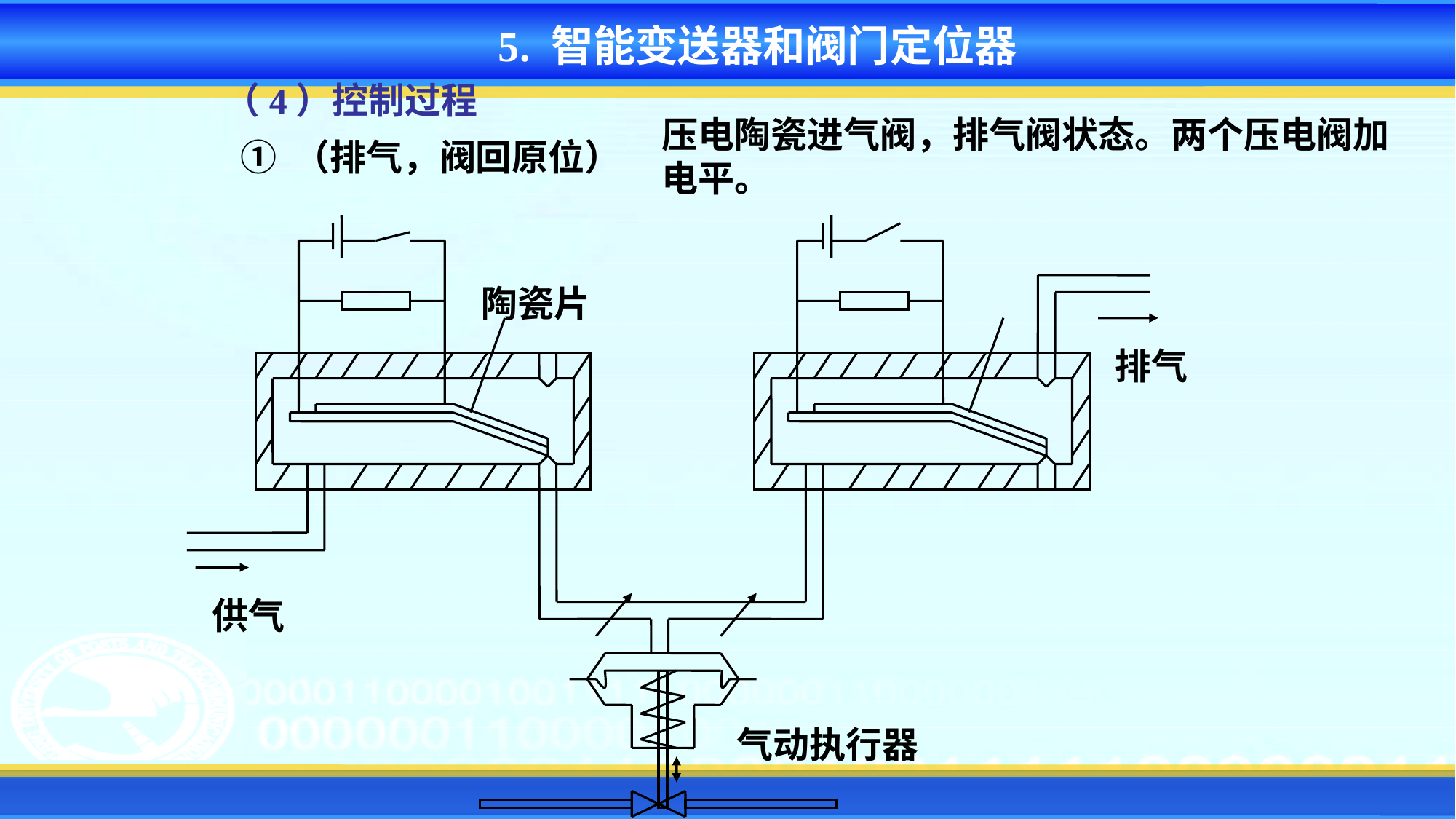

5. 智能变送器和阀门定位器
（4）控制过程
压电陶瓷进气阀，排气阀状态。两个压电阀加电平。
① （排气，阀回原位）

陶瓷片

排气

供气

气动执行器